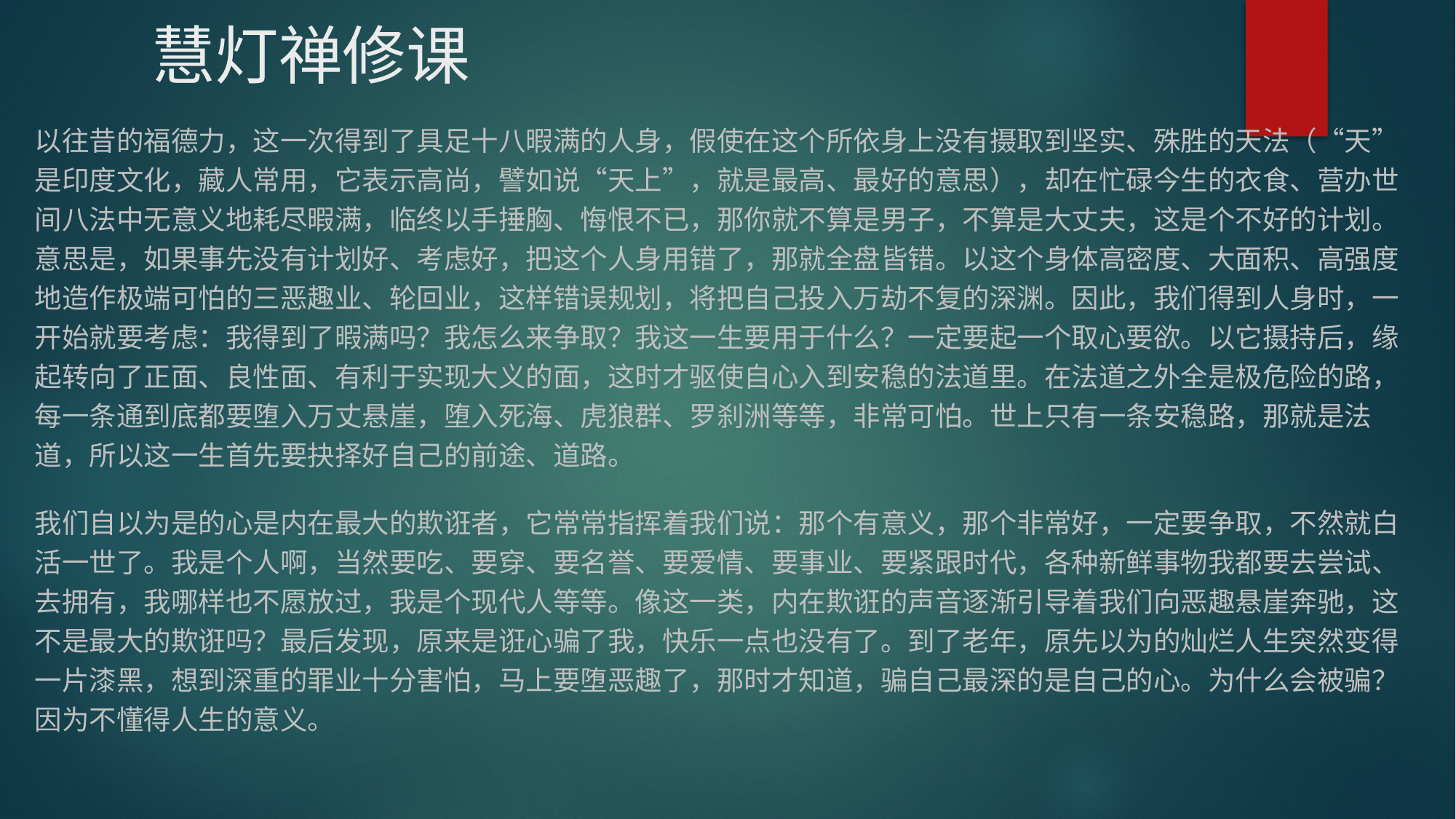

慧灯禅修课
以往昔的福德力，这一次得到了具足十八暇满的人身，假使在这个所依身上没有摄取到坚实、殊胜的天法（“天”是印度文化，藏人常用，它表示高尚，譬如说“天上”，就是最高、最好的意思），却在忙碌今生的衣食、营办世间八法中无意义地耗尽暇满，临终以手捶胸、悔恨不已，那你就不算是男子，不算是大丈夫，这是个不好的计划。意思是，如果事先没有计划好、考虑好，把这个人身用错了，那就全盘皆错。以这个身体高密度、大面积、高强度地造作极端可怕的三恶趣业、轮回业，这样错误规划，将把自己投入万劫不复的深渊。因此，我们得到人身时，一开始就要考虑：我得到了暇满吗？我怎么来争取？我这一生要用于什么？一定要起一个取心要欲。以它摄持后，缘起转向了正面、良性面、有利于实现大义的面，这时才驱使自心入到安稳的法道里。在法道之外全是极危险的路，每一条通到底都要堕入万丈悬崖，堕入死海、虎狼群、罗刹洲等等，非常可怕。世上只有一条安稳路，那就是法道，所以这一生首先要抉择好自己的前途、道路。
我们自以为是的心是内在最大的欺诳者，它常常指挥着我们说：那个有意义，那个非常好，一定要争取，不然就白活一世了。我是个人啊，当然要吃、要穿、要名誉、要爱情、要事业、要紧跟时代，各种新鲜事物我都要去尝试、去拥有，我哪样也不愿放过，我是个现代人等等。像这一类，内在欺诳的声音逐渐引导着我们向恶趣悬崖奔驰，这不是最大的欺诳吗？最后发现，原来是诳心骗了我，快乐一点也没有了。到了老年，原先以为的灿烂人生突然变得一片漆黑，想到深重的罪业十分害怕，马上要堕恶趣了，那时才知道，骗自己最深的是自己的心。为什么会被骗？因为不懂得人生的意义。